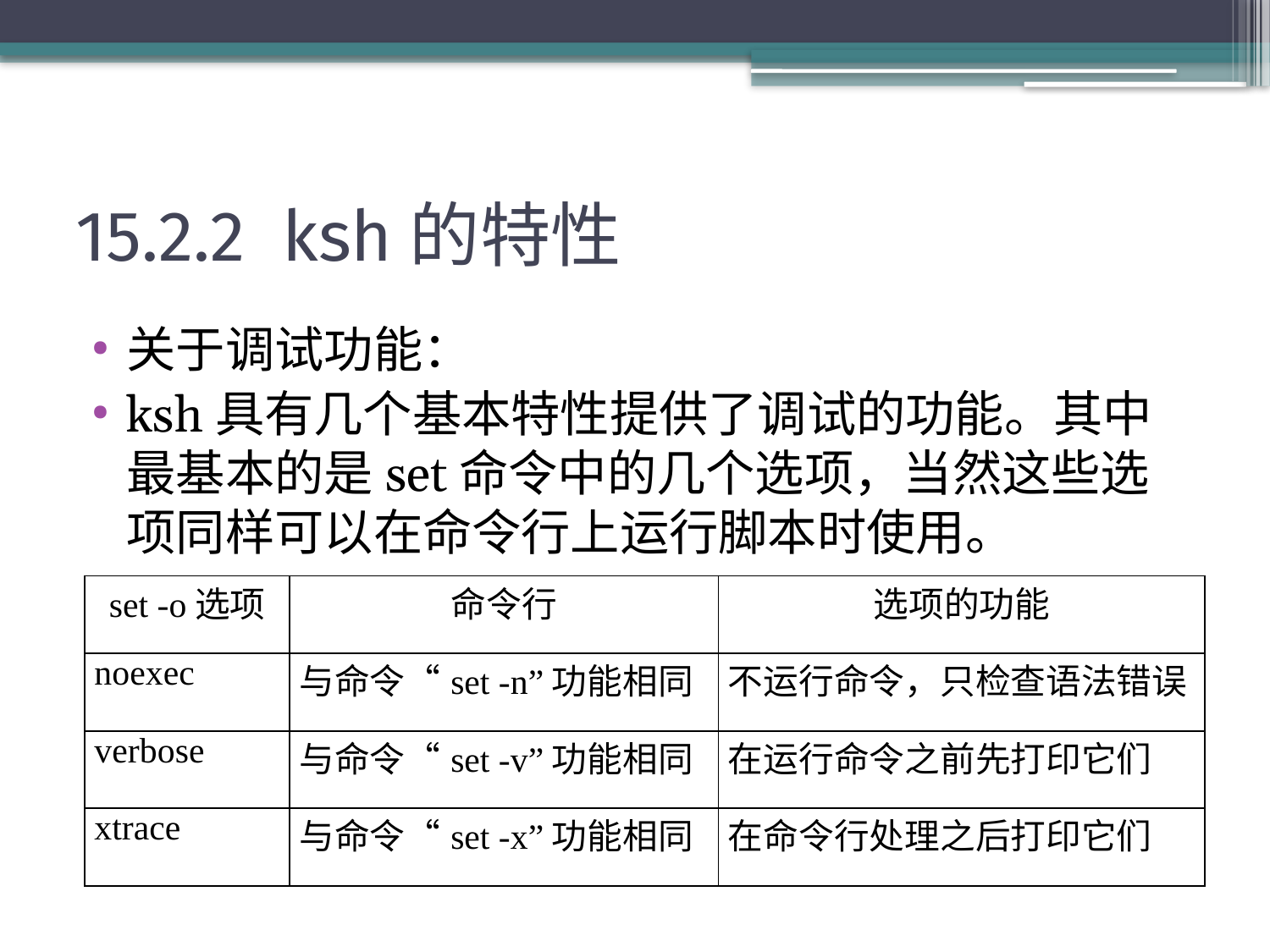

# 15.2.2  ksh的特性
关于调试功能：
ksh具有几个基本特性提供了调试的功能。其中最基本的是set命令中的几个选项，当然这些选项同样可以在命令行上运行脚本时使用。
| set -o选项 | 命令行 | 选项的功能 |
| --- | --- | --- |
| noexec | 与命令“set -n”功能相同 | 不运行命令，只检查语法错误 |
| verbose | 与命令“set -v”功能相同 | 在运行命令之前先打印它们 |
| xtrace | 与命令“set -x”功能相同 | 在命令行处理之后打印它们 |